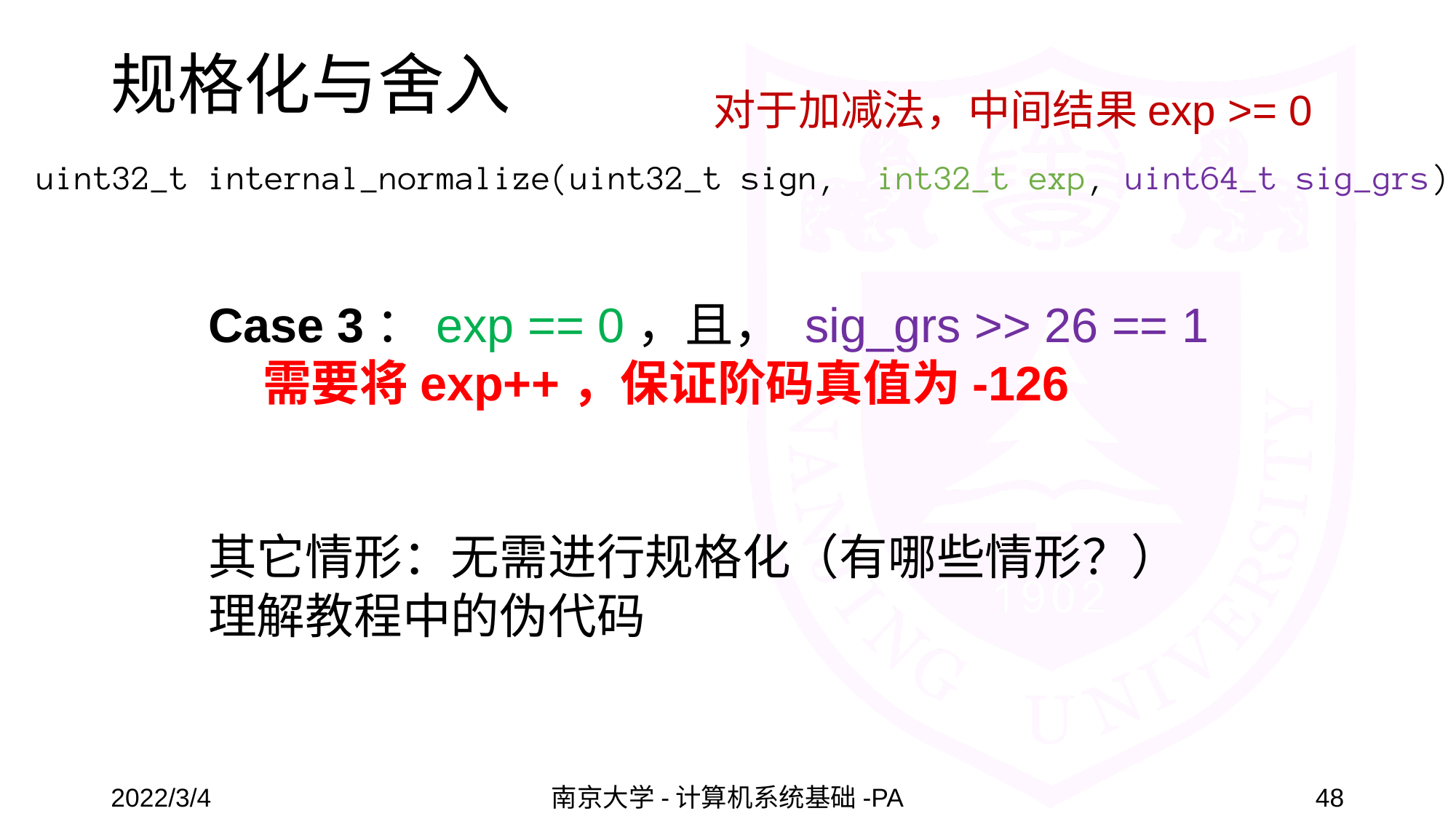

# 规格化与舍入
对于加减法，中间结果exp >= 0
uint32_t internal_normalize(uint32_t sign,  int32_t exp, uint64_t sig_grs)
Case 3：exp == 0，且， sig_grs >> 26 == 1
需要将exp++，保证阶码真值为-126

其它情形：无需进行规格化（有哪些情形？）
理解教程中的伪代码
2022/3/4
南京大学-计算机系统基础-PA
48